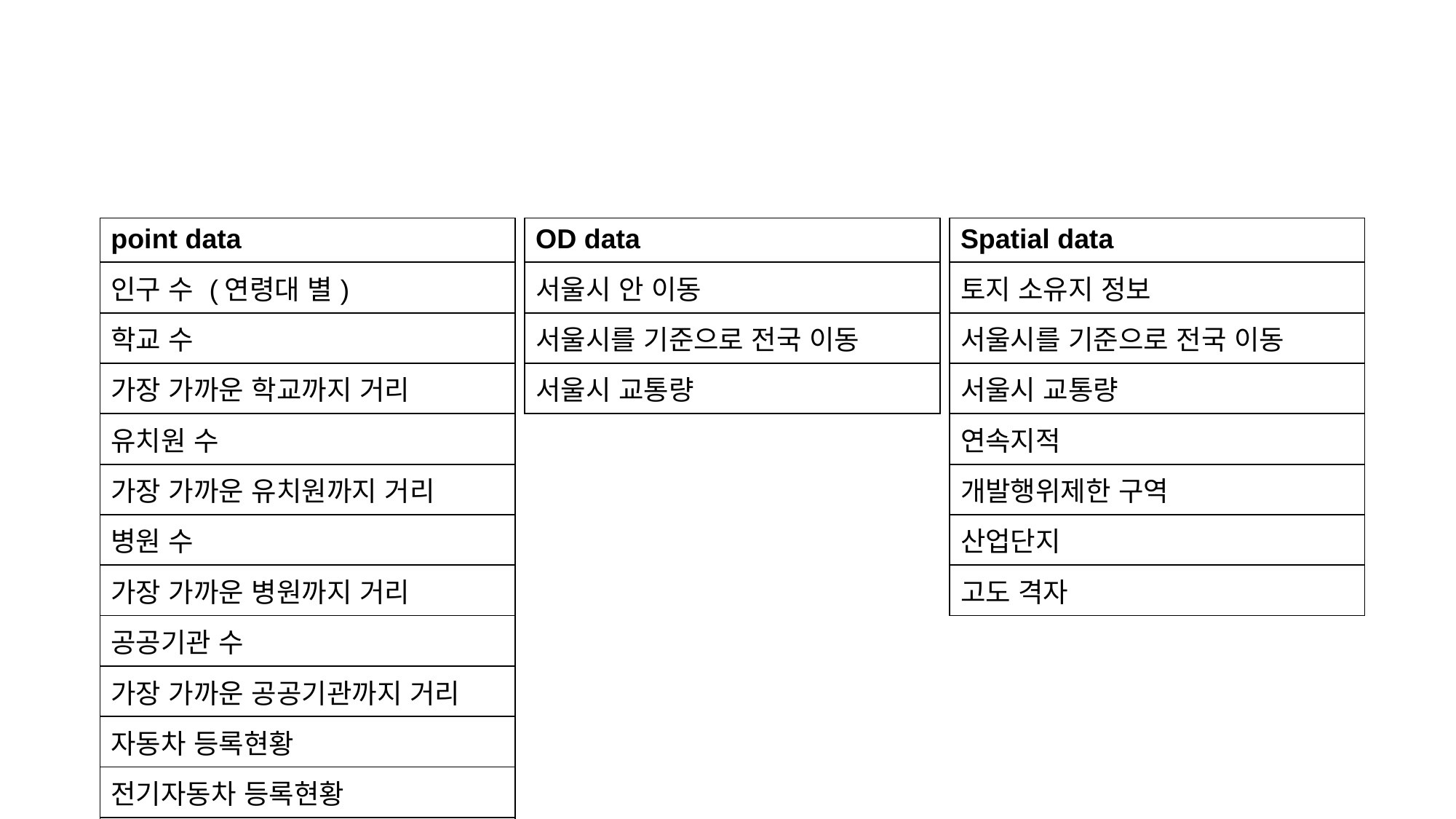

#
| point data |
| --- |
| 인구 수 (연령대 별) |
| 학교 수 |
| 가장 가까운 학교까지 거리 |
| 유치원 수 |
| 가장 가까운 유치원까지 거리 |
| 병원 수 |
| 가장 가까운 병원까지 거리 |
| 공공기관 수 |
| 가장 가까운 공공기관까지 거리 |
| 자동차 등록현황 |
| 전기자동차 등록현황 |
| 대중 집합 시설 (공원, 체육관) |
| OD data |
| --- |
| 서울시 안 이동 |
| 서울시를 기준으로 전국 이동 |
| 서울시 교통량 |
| Spatial data |
| --- |
| 토지 소유지 정보 |
| 서울시를 기준으로 전국 이동 |
| 서울시 교통량 |
| 연속지적 |
| 개발행위제한 구역 |
| 산업단지 |
| 고도 격자 |